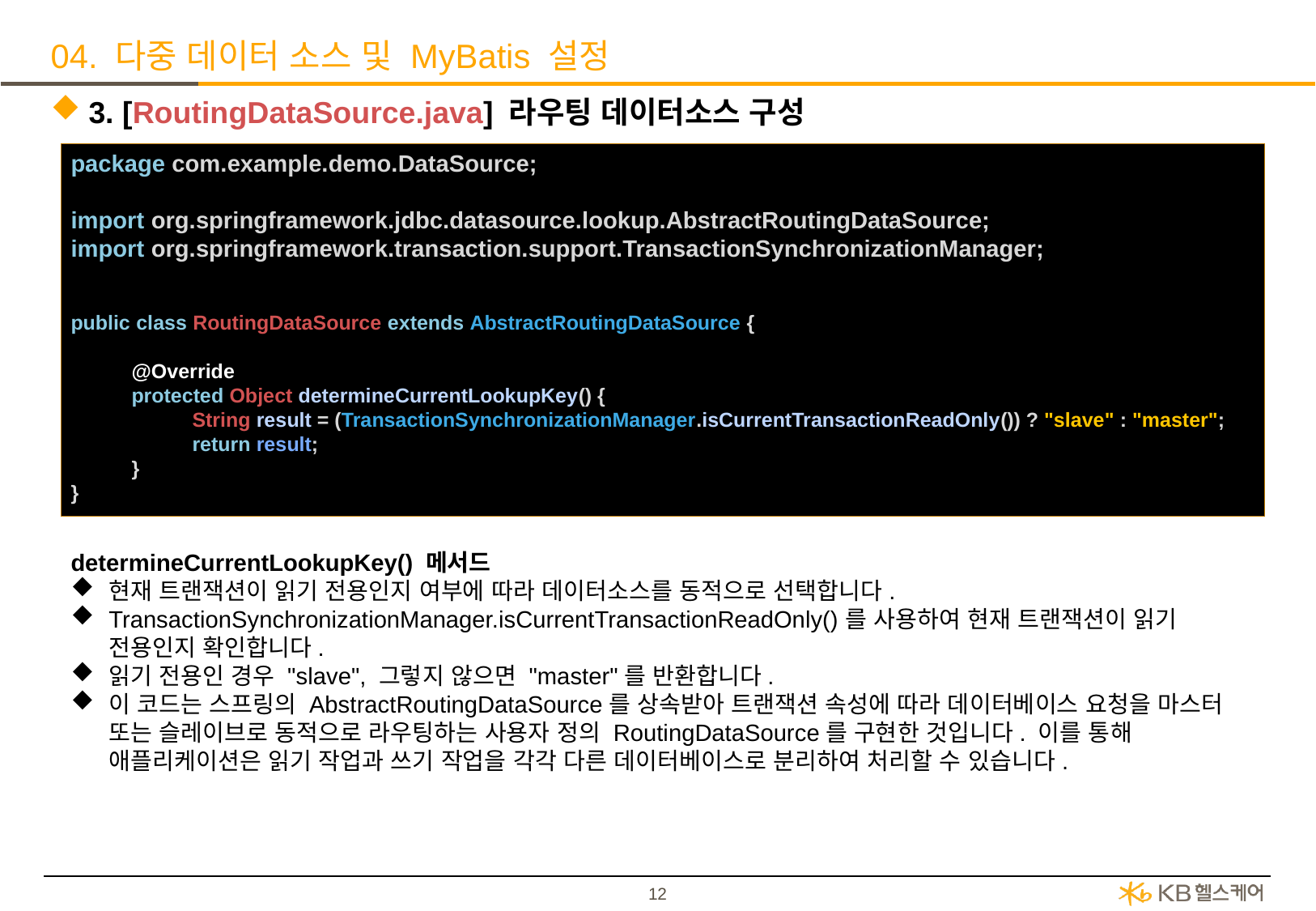

# 04. 다중 데이터 소스 및 MyBatis 설정
3. [RoutingDataSource.java] 라우팅 데이터소스 구성

package com.example.demo.DataSource;

import org.springframework.jdbc.datasource.lookup.AbstractRoutingDataSource;
import org.springframework.transaction.support.TransactionSynchronizationManager;

public class RoutingDataSource extends AbstractRoutingDataSource {

@Override
protected Object determineCurrentLookupKey() {
String result = (TransactionSynchronizationManager.isCurrentTransactionReadOnly()) ? "slave" : "master";
return result;
}
}

determineCurrentLookupKey() 메서드
현재 트랜잭션이 읽기 전용인지 여부에 따라 데이터소스를 동적으로 선택합니다.
TransactionSynchronizationManager.isCurrentTransactionReadOnly()를 사용하여 현재 트랜잭션이 읽기 전용인지 확인합니다.
읽기 전용인 경우 "slave", 그렇지 않으면 "master"를 반환합니다.
이 코드는 스프링의 AbstractRoutingDataSource를 상속받아 트랜잭션 속성에 따라 데이터베이스 요청을 마스터 또는 슬레이브로 동적으로 라우팅하는 사용자 정의 RoutingDataSource를 구현한 것입니다. 이를 통해 애플리케이션은 읽기 작업과 쓰기 작업을 각각 다른 데이터베이스로 분리하여 처리할 수 있습니다.